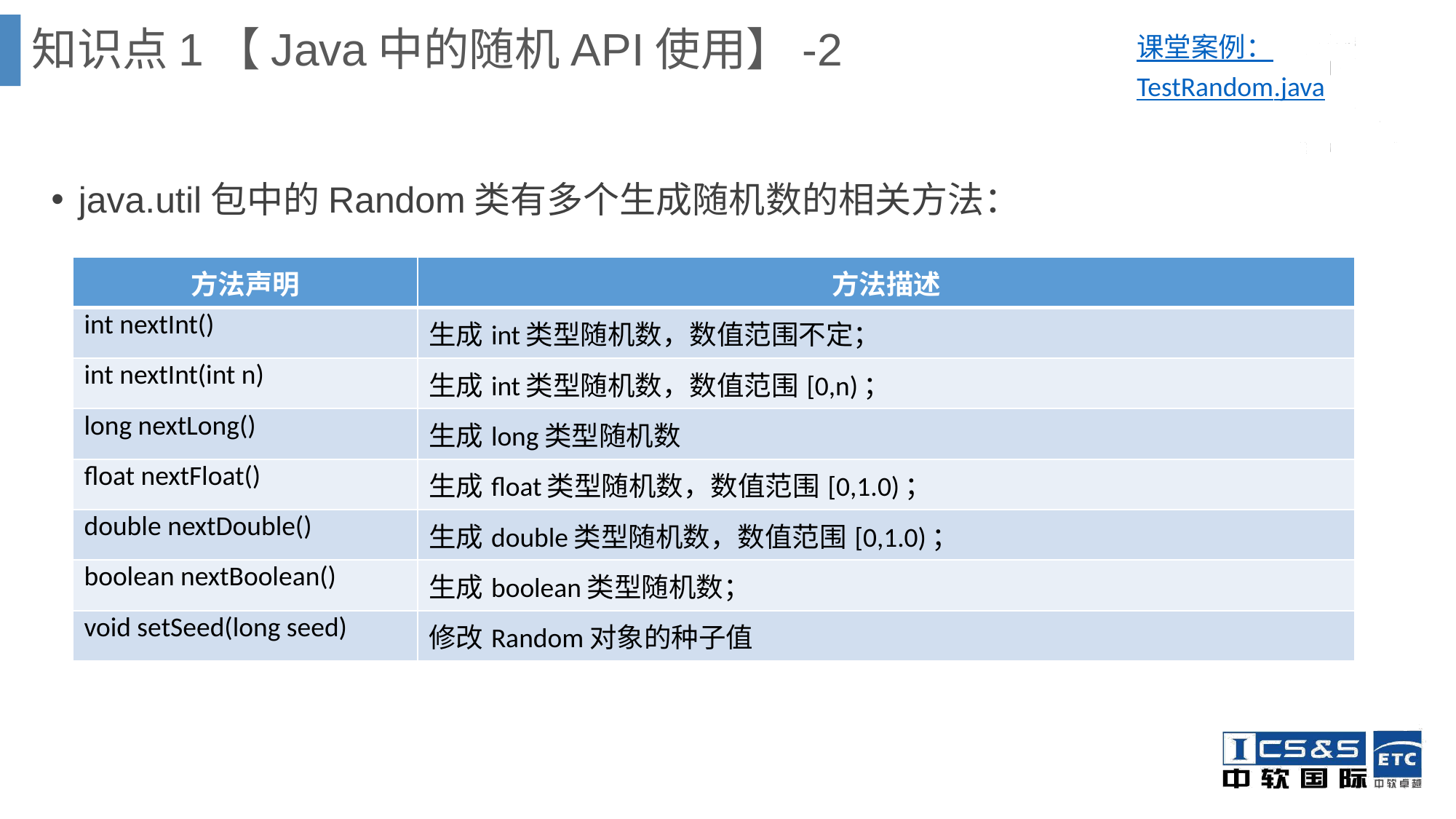

知识点1【Java中的随机API使用】-2
课堂案例： TestRandom.java
java.util包中的Random类有多个生成随机数的相关方法：
| 方法声明 | 方法描述 |
| --- | --- |
| int nextInt() | 生成int类型随机数，数值范围不定； |
| int nextInt(int n) | 生成int类型随机数，数值范围[0,n)； |
| long nextLong() | 生成long类型随机数 |
| float nextFloat() | 生成float类型随机数，数值范围[0,1.0)； |
| double nextDouble() | 生成double类型随机数，数值范围[0,1.0)； |
| boolean nextBoolean() | 生成boolean类型随机数； |
| void setSeed(long seed) | 修改Random对象的种子值 |